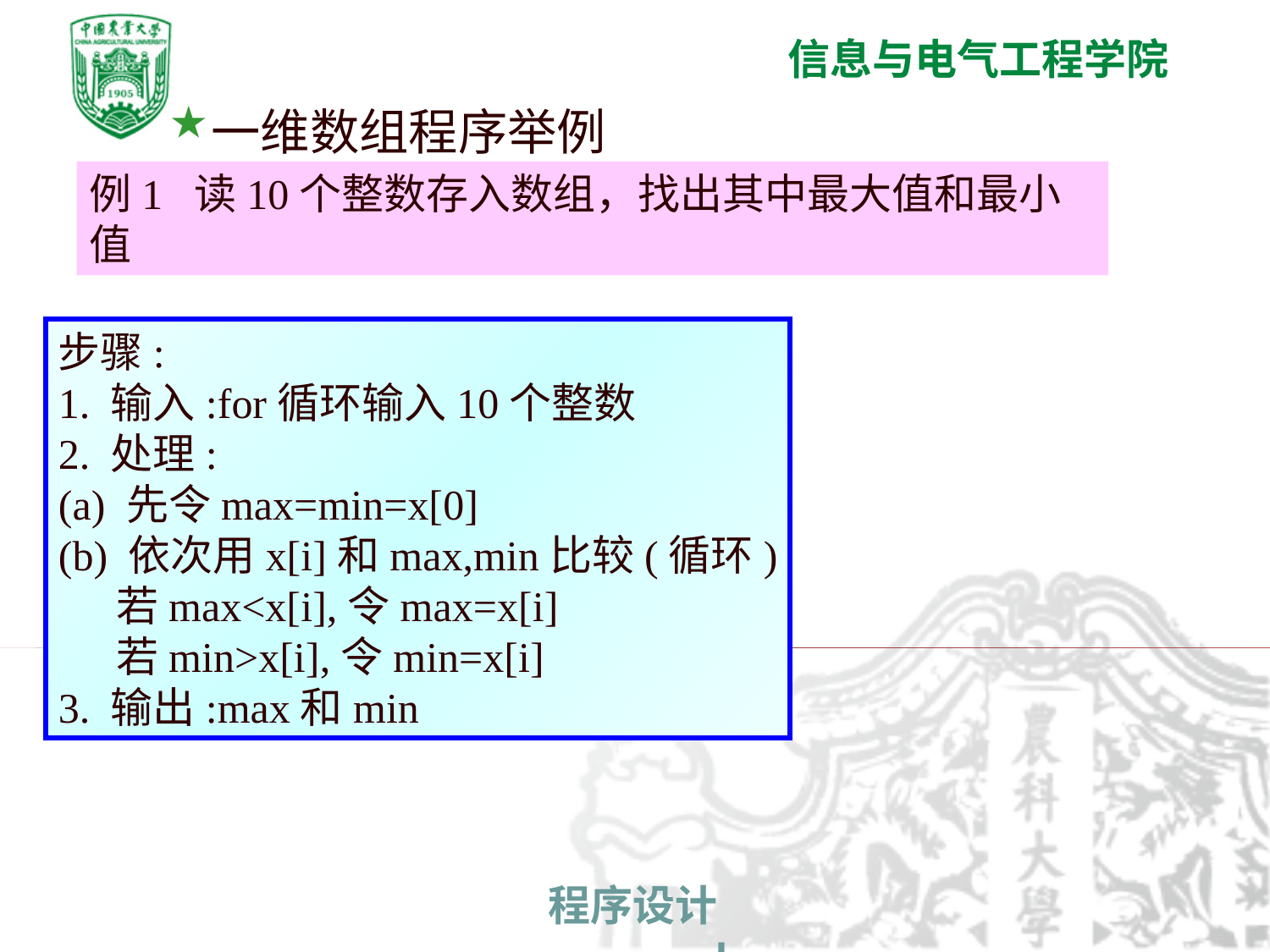

一维数组程序举例
例1  读10个整数存入数组，找出其中最大值和最小值
步骤:
1. 输入:for循环输入10个整数
2. 处理:
(a) 先令max=min=x[0]
(b) 依次用x[i]和max,min比较(循环)
     若max<x[i],令max=x[i]
     若min>x[i],令min=x[i]
3. 输出:max和min